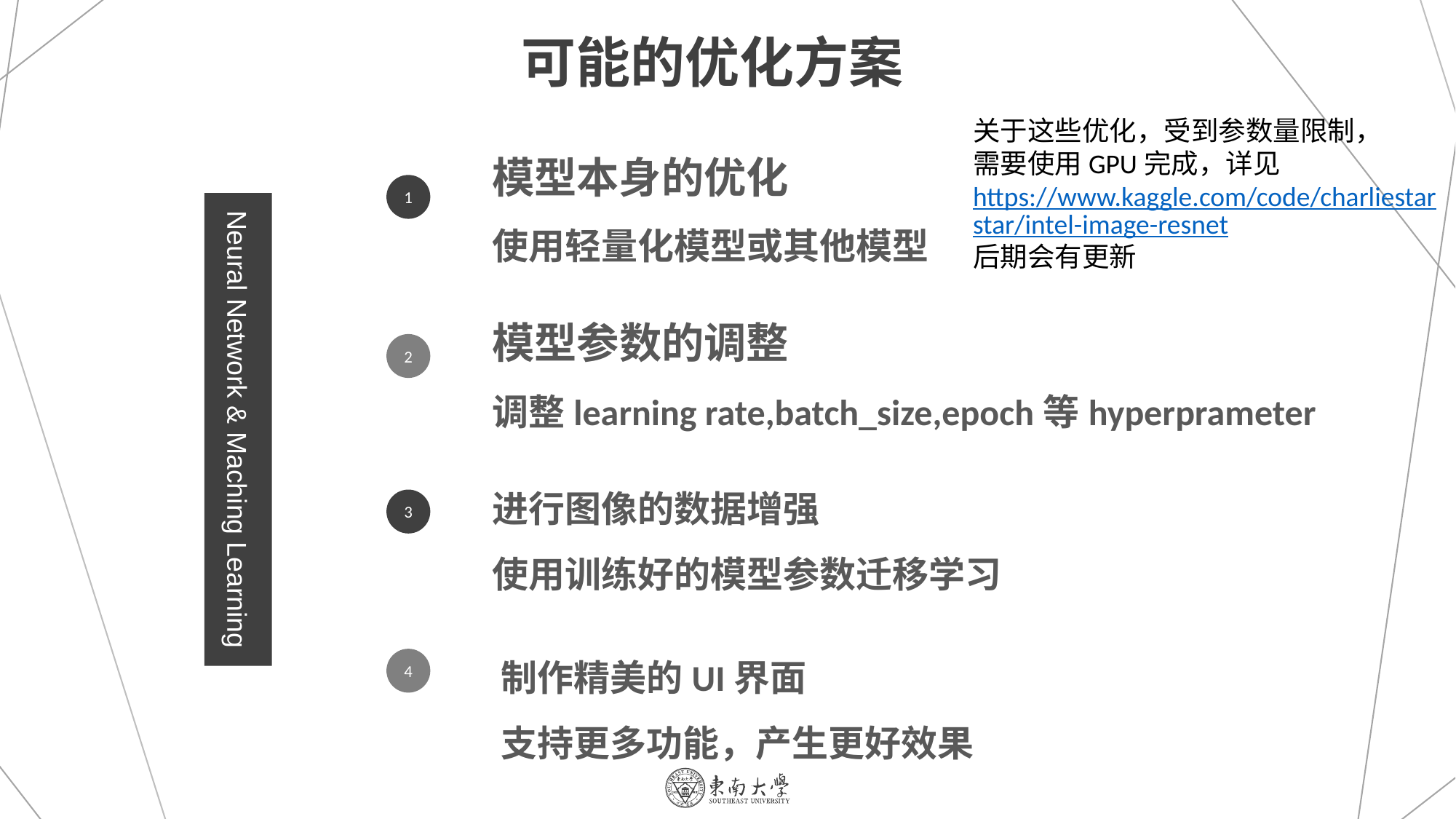

可能的优化方案

关于这些优化，受到参数量限制，
需要使用GPU完成，详见
https://www.kaggle.com/code/charliestarstar/intel-image-resnet
后期会有更新
模型本身的优化
使用轻量化模型或其他模型
1
Neural Network & Maching Learning
模型参数的调整
调整learning rate,batch_size,epoch等hyperprameter
2
进行图像的数据增强
使用训练好的模型参数迁移学习
3
制作精美的UI界面
支持更多功能，产生更好效果
4